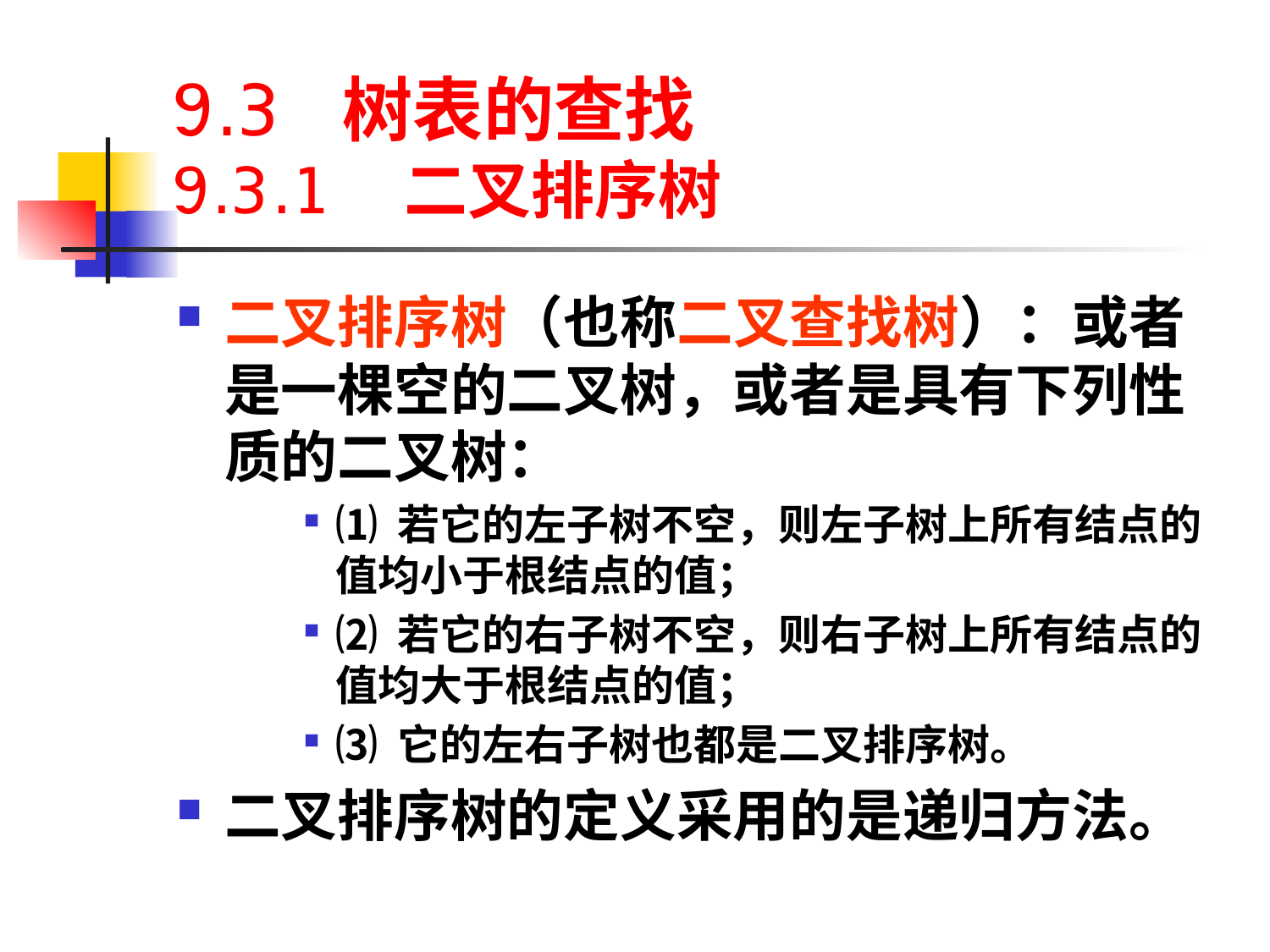

# 9.3  树表的查找 9.3.1   二叉排序树
二叉排序树（也称二叉查找树）：或者是一棵空的二叉树，或者是具有下列性质的二叉树：
⑴ 若它的左子树不空，则左子树上所有结点的值均小于根结点的值；
⑵ 若它的右子树不空，则右子树上所有结点的值均大于根结点的值；
⑶ 它的左右子树也都是二叉排序树。
二叉排序树的定义采用的是递归方法。